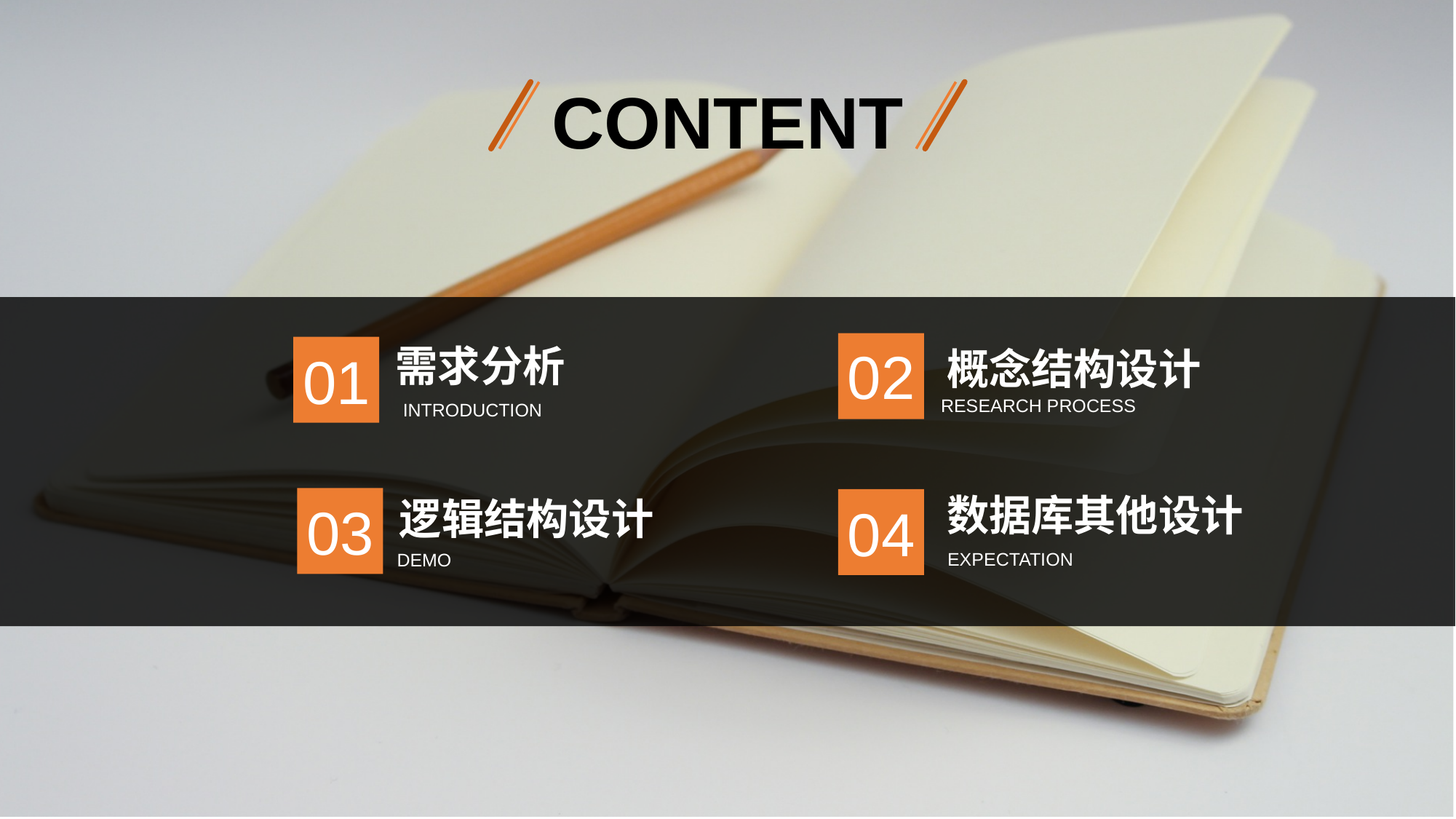

CONTENT

02

概念结构设计
 RESEARCH PROCESS
需求分析
 INTRODUCTION

01
数据库其他设计

DEMO
逻辑结构设计

03

 EXPECTATION

04